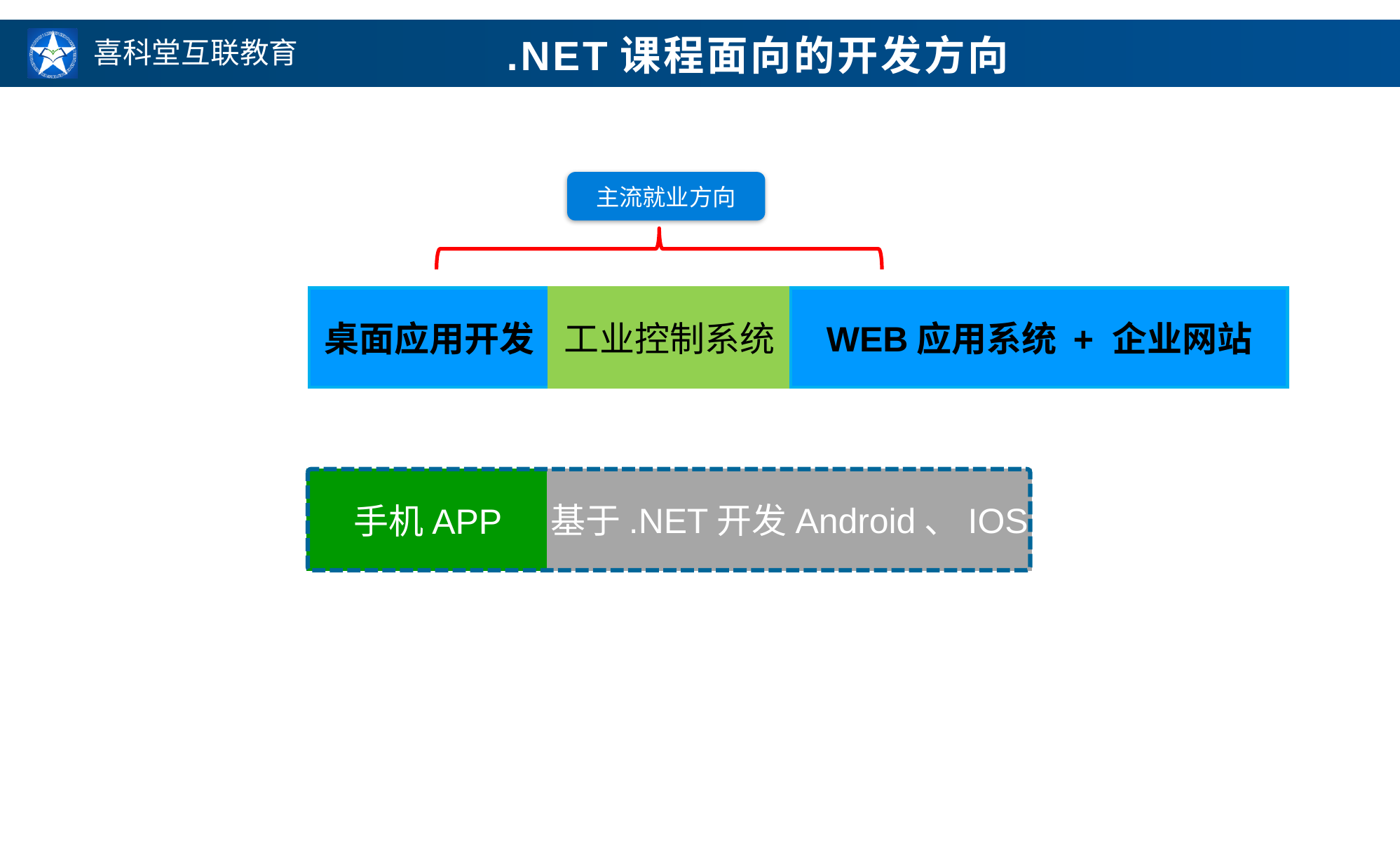

# .NET课程面向的开发方向

主流就业方向
桌面应用开发
工业控制系统
WEB应用系统 + 企业网站

基于.NET开发Android、IOS
手机APP